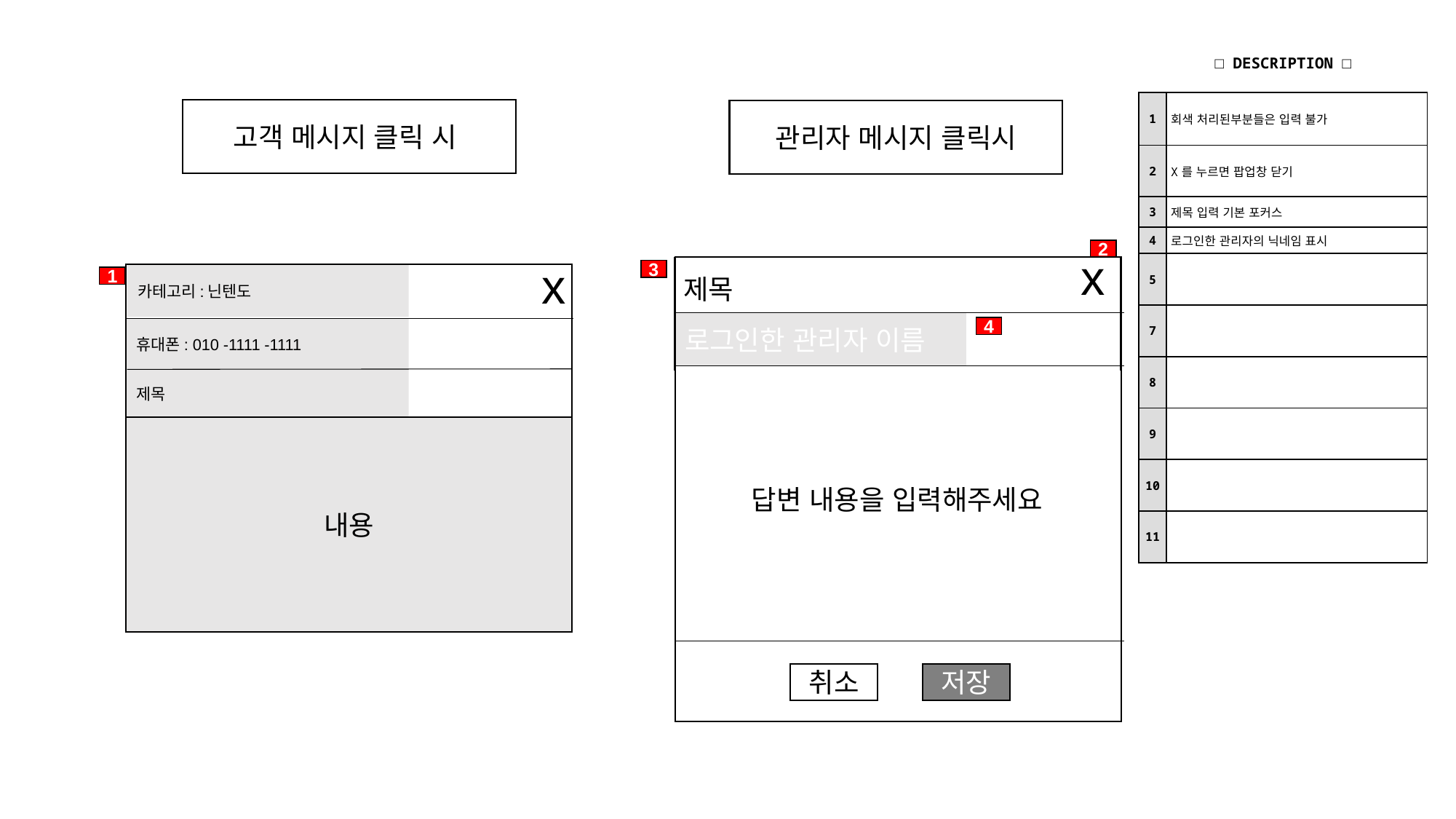

| □ DESCRIPTION □ |  |
| --- | --- |
| 1 | 회색 처리된부분들은 입력 불가 |
| 2 | X를 누르면 팝업창 닫기 |
| 3 | 제목 입력 기본 포커스 |
| 4 | 로그인한 관리자의 닉네임 표시 |
| 5 |  |
| 7 |  |
| 8 |  |
| 9 |  |
| 10 |  |
| 11 |  |
고객 메시지 클릭 시
관리자 메시지 클릭시
2
x

x
3

제목
카테고리:닌텐도

1
로그인한 관리자 이름
4
휴대폰: 010 -1111 -1111
답변 내용을 입력해주세요
제목
내용
취소
저장